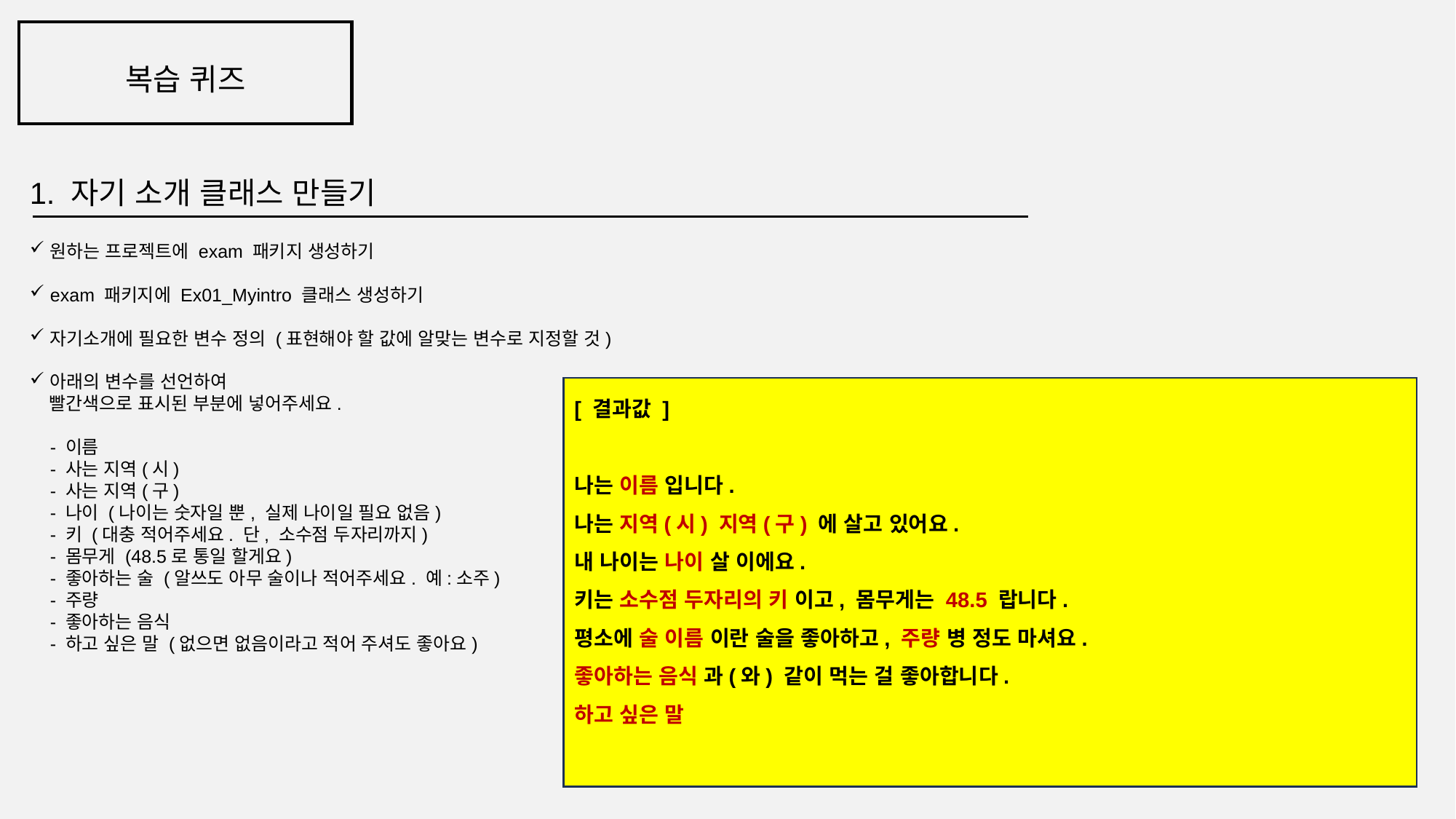

복습 퀴즈
1. 자기 소개 클래스 만들기

원하는 프로젝트에 exam 패키지 생성하기

exam 패키지에 Ex01_Myintro 클래스 생성하기

자기소개에 필요한 변수 정의 (표현해야 할 값에 알맞는 변수로 지정할 것)

아래의 변수를 선언하여
   빨간색으로 표시된 부분에 넣어주세요.

    - 이름
    - 사는 지역(시)
    - 사는 지역(구)
    - 나이 (나이는 숫자일 뿐, 실제 나이일 필요 없음)
    - 키 (대충 적어주세요. 단, 소수점 두자리까지)
    - 몸무게 (48.5로 통일 할게요)
    - 좋아하는 술 (알쓰도 아무 술이나 적어주세요. 예:소주)
    - 주량
    - 좋아하는 음식
    - 하고 싶은 말 (없으면 없음이라고 적어 주셔도 좋아요)

[ 결과값 ]

나는 이름 입니다.
나는 지역(시) 지역(구) 에 살고 있어요.
내 나이는 나이 살 이에요.
키는 소수점 두자리의 키 이고, 몸무게는 48.5 랍니다.
평소에 술 이름 이란 술을 좋아하고, 주량 병 정도 마셔요.
좋아하는 음식 과(와) 같이 먹는 걸 좋아합니다.
하고 싶은 말